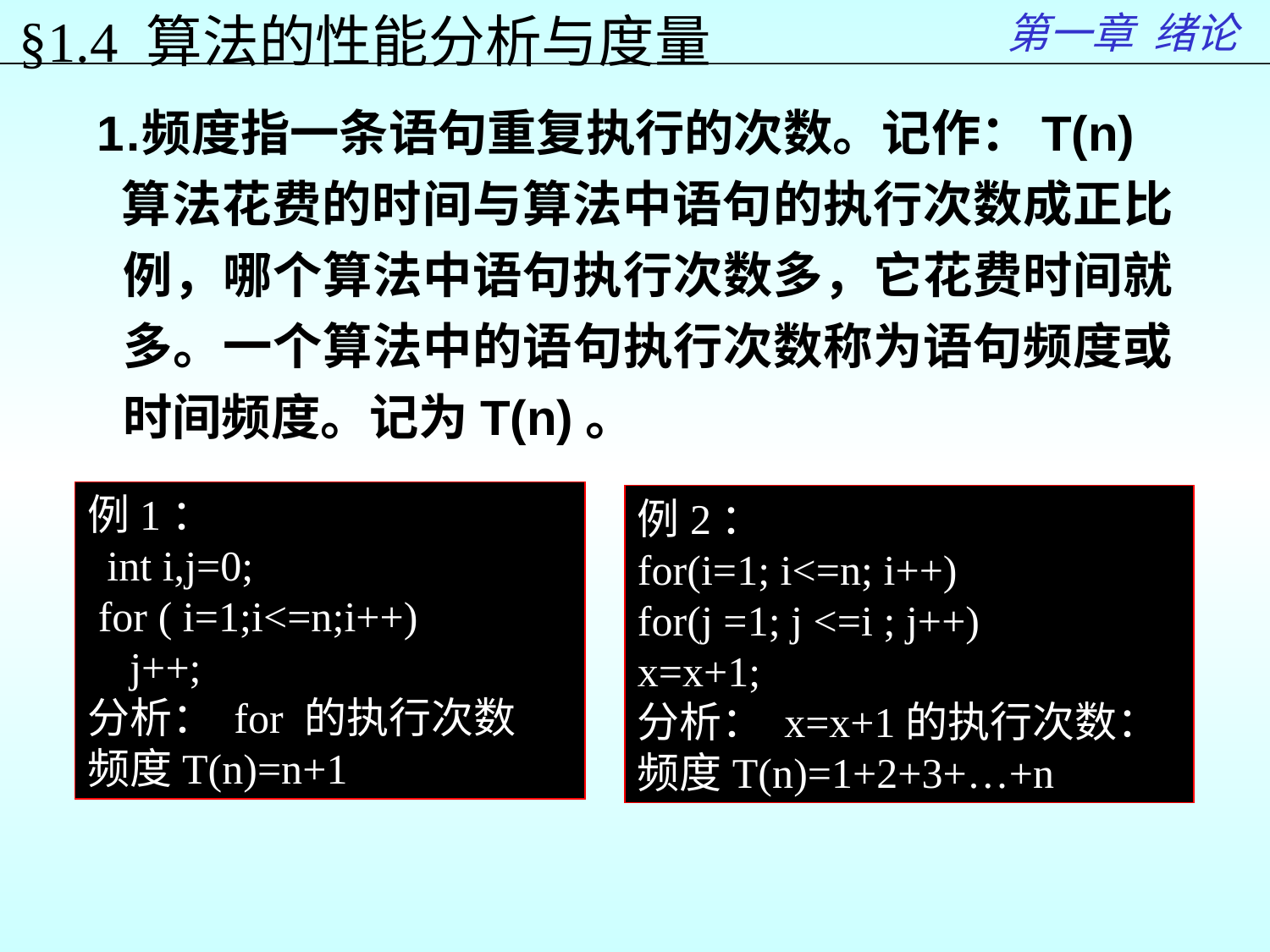

第一章  绪论

§1.4 算法的性能分析与度量
频度指一条语句重复执行的次数。记作：T(n)
 算法花费的时间与算法中语句的执行次数成正比例，哪个算法中语句执行次数多，它花费时间就多。一个算法中的语句执行次数称为语句频度或时间频度。记为T(n)。
例1：
 int i,j=0;
 for ( i=1;i<=n;i++)
    j++;
分析： for 的执行次数
频度T(n)=n+1
例2：
for(i=1; i<=n; i++)
for(j =1; j <=i ; j++)
x=x+1; 
分析： x=x+1的执行次数：
频度T(n)=1+2+3+…+n